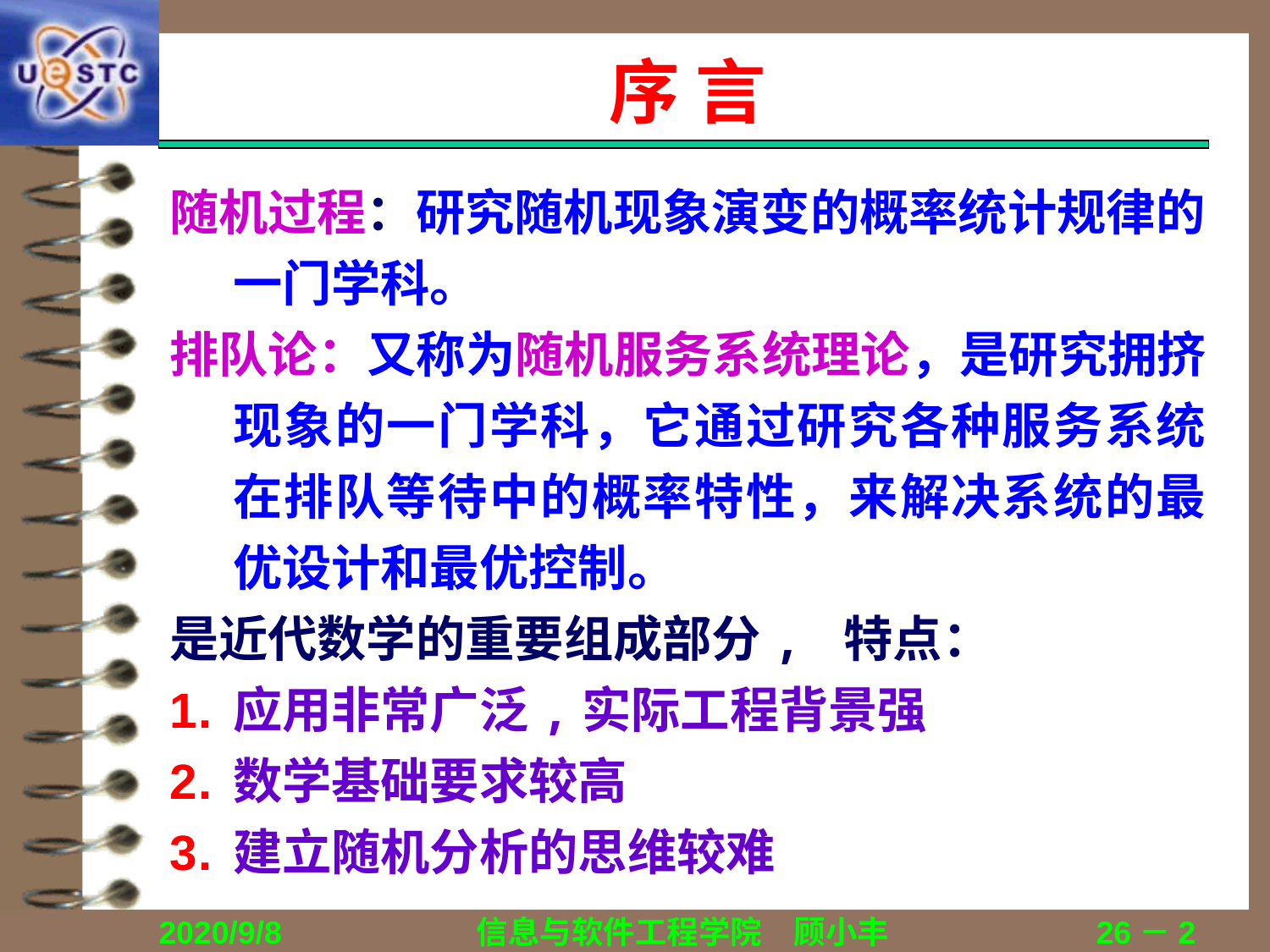

# 序 言
随机过程：研究随机现象演变的概率统计规律的一门学科。
排队论：又称为随机服务系统理论，是研究拥挤现象的一门学科，它通过研究各种服务系统在排队等待中的概率特性，来解决系统的最优设计和最优控制。
是近代数学的重要组成部分, 特点：
应用非常广泛,实际工程背景强
数学基础要求较高
建立随机分析的思维较难
2020/9/8
信息与软件工程学院　顾小丰
26－2